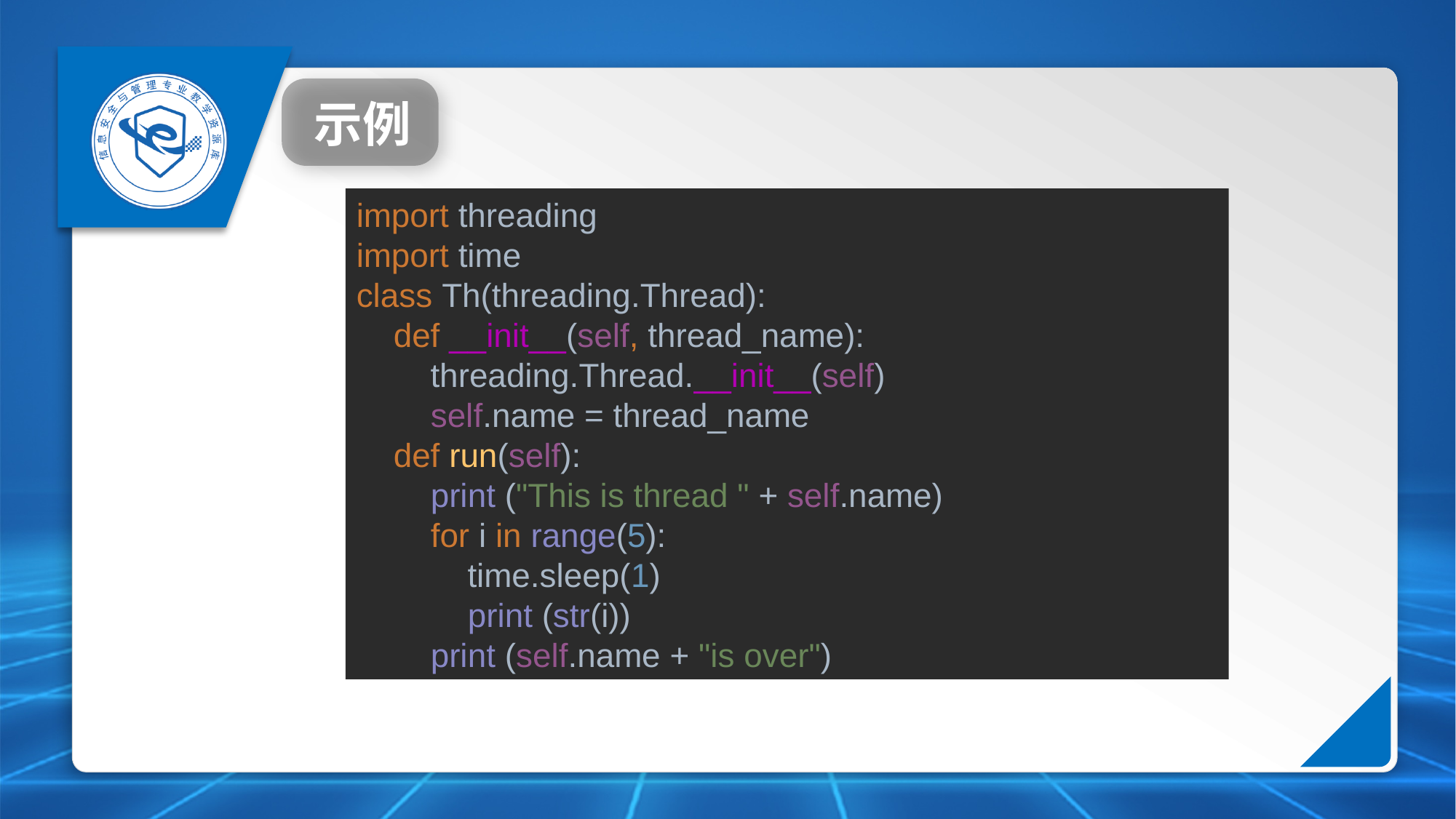

示例
import threading
import time
class Th(threading.Thread):
    def __init__(self, thread_name):
        threading.Thread.__init__(self)
        self.name = thread_name
    def run(self):
        print ("This is thread " + self.name)
        for i in range(5):
            time.sleep(1)
            print (str(i))
        print (self.name + "is over")